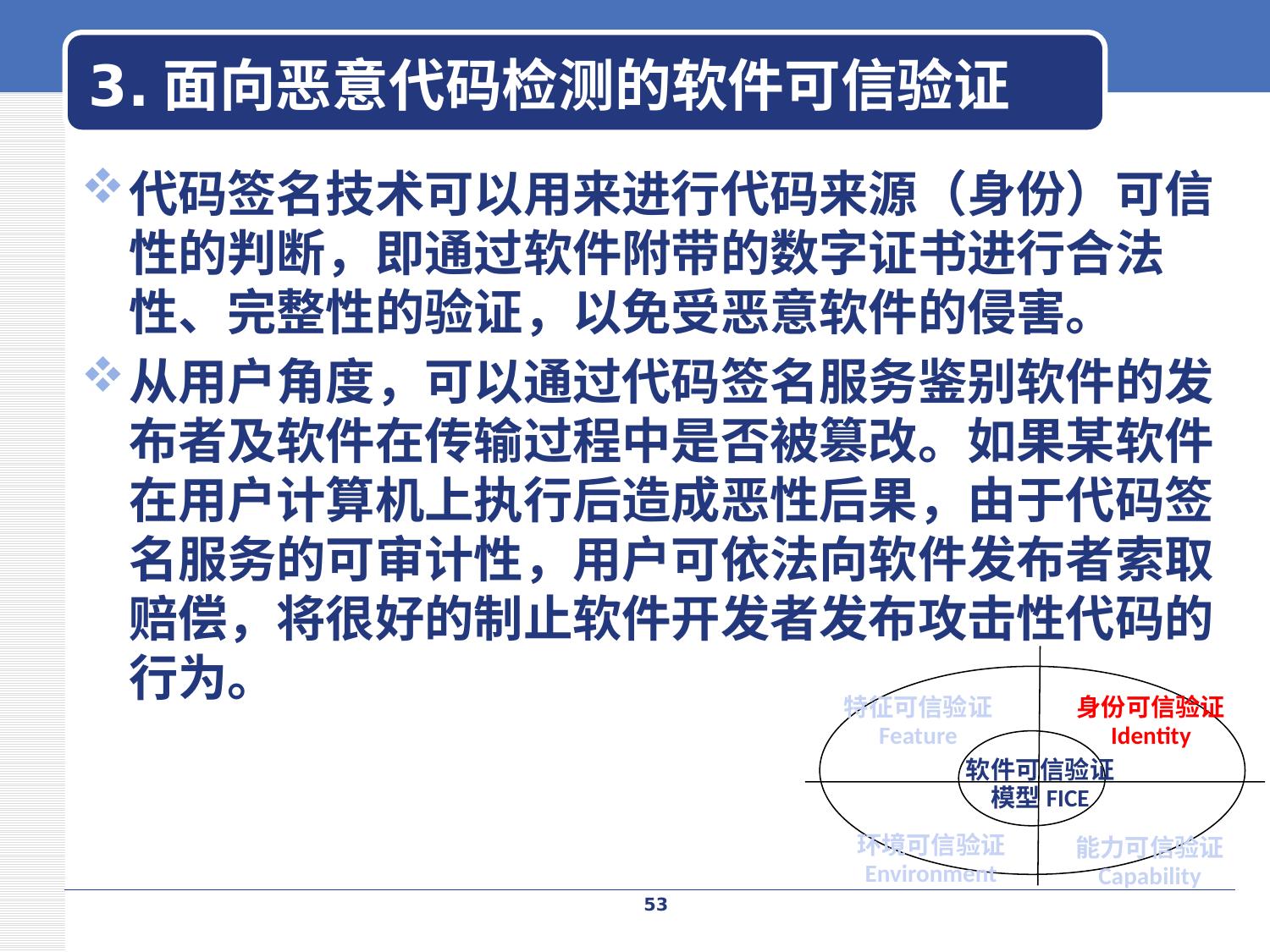

# 3.面向恶意代码检测的软件可信验证
代码签名技术可以用来进行代码来源（身份）可信性的判断，即通过软件附带的数字证书进行合法性、完整性的验证，以免受恶意软件的侵害。
从用户角度，可以通过代码签名服务鉴别软件的发布者及软件在传输过程中是否被篡改。如果某软件在用户计算机上执行后造成恶性后果，由于代码签名服务的可审计性，用户可依法向软件发布者索取赔偿，将很好的制止软件开发者发布攻击性代码的行为。

特征可信验证
Feature
身份可信验证
Identity

软件可信验证
模型FICE

环境可信验证
Environment
能力可信验证
Capability
53